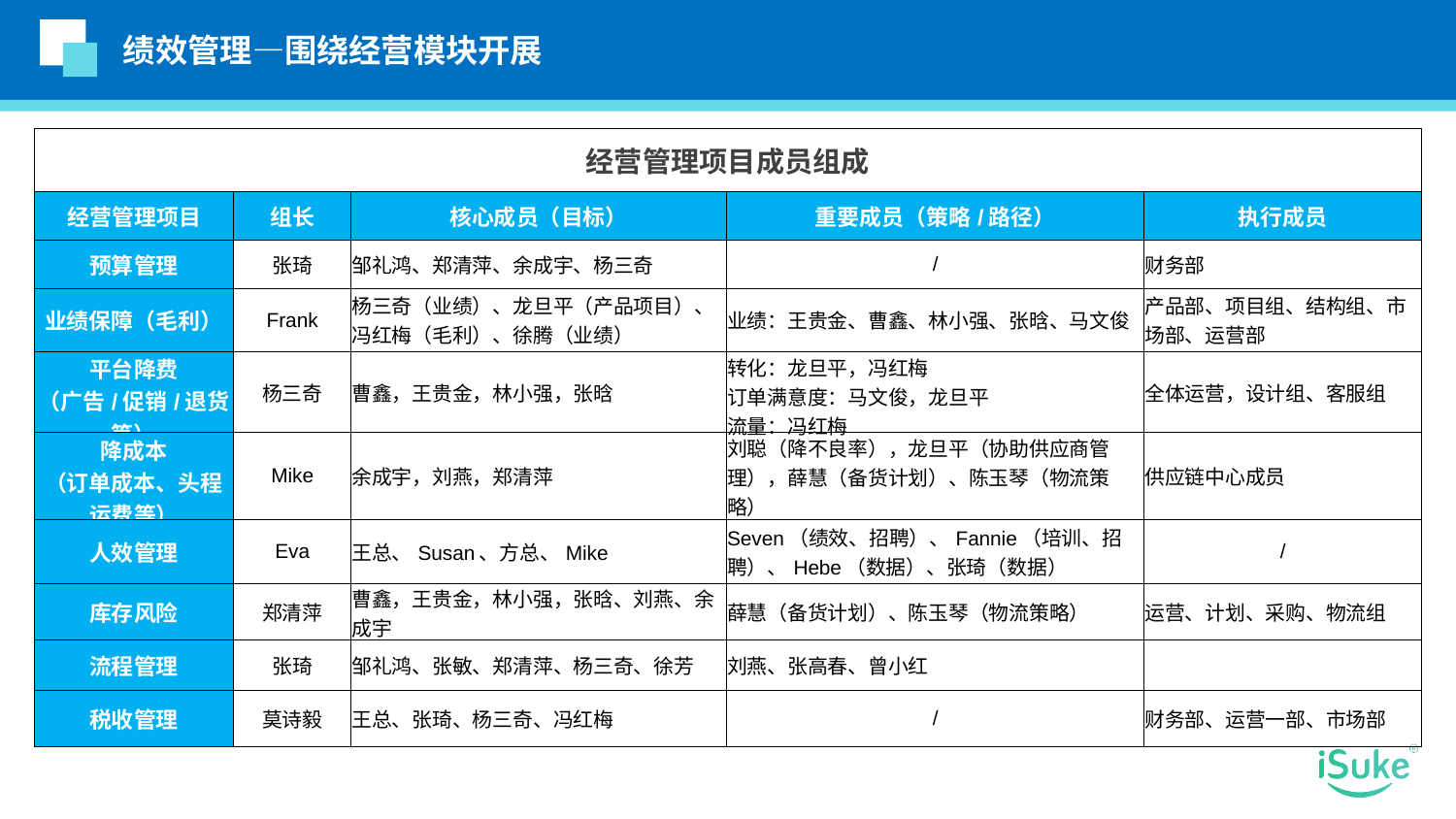

绩效管理—围绕经营模块开展

| 经营管理项目成员组成 |  |  |  |  |
| --- | --- | --- | --- | --- |
| 经营管理项目 | 组长 | 核心成员（目标） | 重要成员（策略/路径） | 执行成员 |
| 预算管理 | 张琦 | 邹礼鸿、郑清萍、余成宇、杨三奇 | / | 财务部 |
| 业绩保障（毛利） | Frank | 杨三奇（业绩）、龙旦平（产品项目）、冯红梅（毛利）、徐腾（业绩） | 业绩：王贵金、曹鑫、林小强、张晗、马文俊 | 产品部、项目组、结构组、市场部、运营部 |
| 平台降费 （广告/促销/退货等） | 杨三奇 | 曹鑫，王贵金，林小强，张晗 | 转化：龙旦平，冯红梅 订单满意度：马文俊，龙旦平 流量：冯红梅 | 全体运营，设计组、客服组 |
| 降成本 （订单成本、头程运费等） | Mike | 余成宇，刘燕，郑清萍 | 刘聪（降不良率），龙旦平（协助供应商管理），薛慧（备货计划）、陈玉琴（物流策略） | 供应链中心成员 |
| 人效管理 | Eva | 王总、Susan、方总、Mike | Seven（绩效、招聘）、Fannie（培训、招聘）、Hebe（数据）、张琦（数据） | / |
| 库存风险 | 郑清萍 | 曹鑫，王贵金，林小强，张晗、刘燕、余成宇 | 薛慧（备货计划）、陈玉琴（物流策略） | 运营、计划、采购、物流组 |
| 流程管理 | 张琦 | 邹礼鸿、张敏、郑清萍、杨三奇、徐芳 | 刘燕、张高春、曾小红 |  |
| 税收管理 | 莫诗毅 | 王总、张琦、杨三奇、冯红梅 | / | 财务部、运营一部、市场部 |